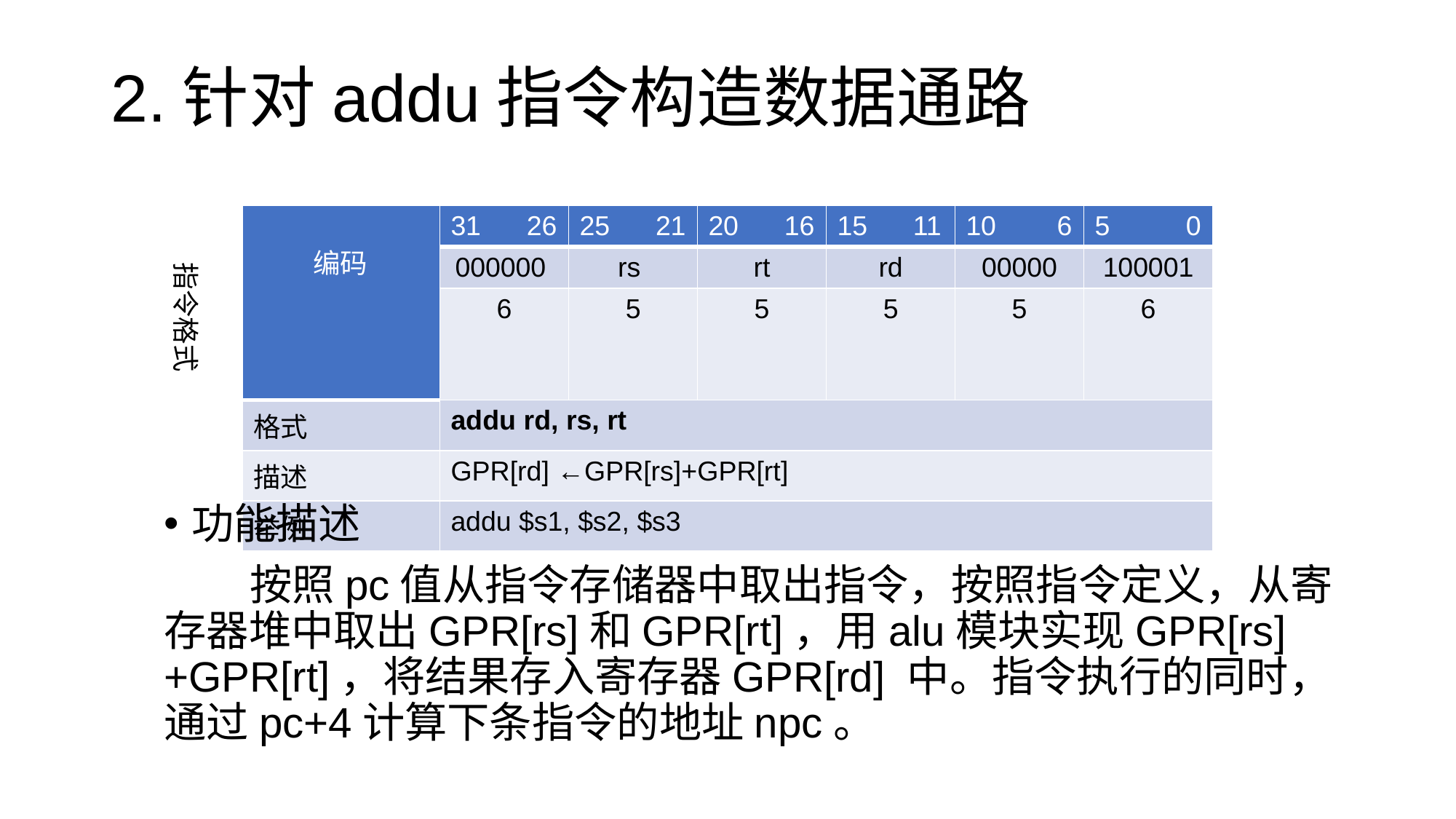

# 2.针对addu指令构造数据通路
| 编码 | 31 26 | 25 21 | 20 16 | 15 11 | 10 6 | 5 0 |
| --- | --- | --- | --- | --- | --- | --- |
|  | 000000 | rs | rt | rd | 00000 | 100001 |
|  | 6 | 5 | 5 | 5 | 5 | 6 |
| 格式 | addu rd, rs, rt |  |  |  |  |  |
| 描述 | GPR[rd] ←GPR[rs]+GPR[rt] |  |  |  |  |  |
| 举例 | addu $s1, $s2, $s3 |  |  |  |  |  |
指令格式
功能描述
        按照pc值从指令存储器中取出指令，按照指令定义，从寄存器堆中取出GPR[rs]和GPR[rt]，用alu模块实现GPR[rs]+GPR[rt]，将结果存入寄存器GPR[rd] 中。指令执行的同时，通过pc+4计算下条指令的地址npc。